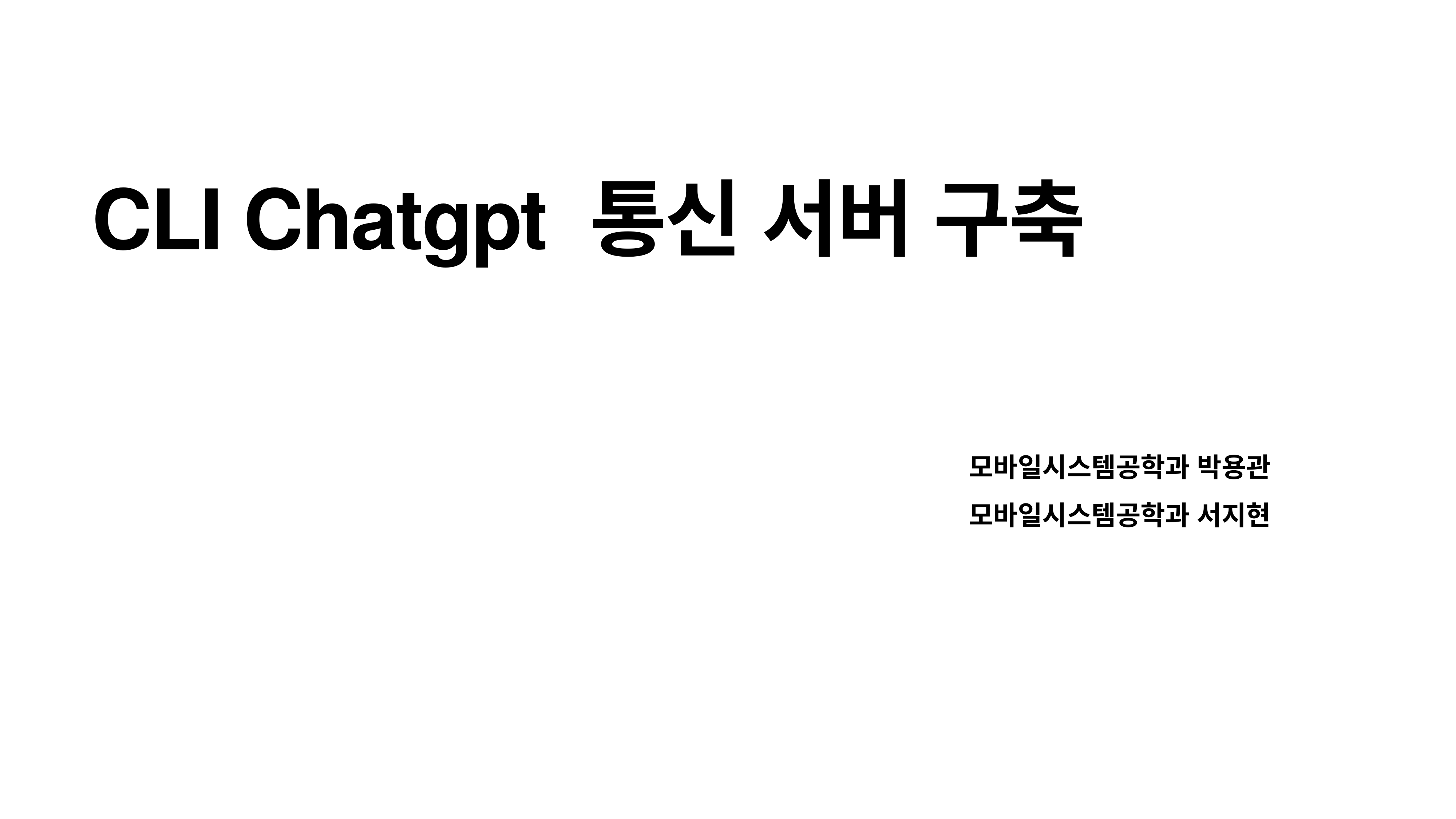

# CLI Chatgpt 통신 서버 구축
모바일시스템공학과 박용관
모바일시스템공학과 서지현